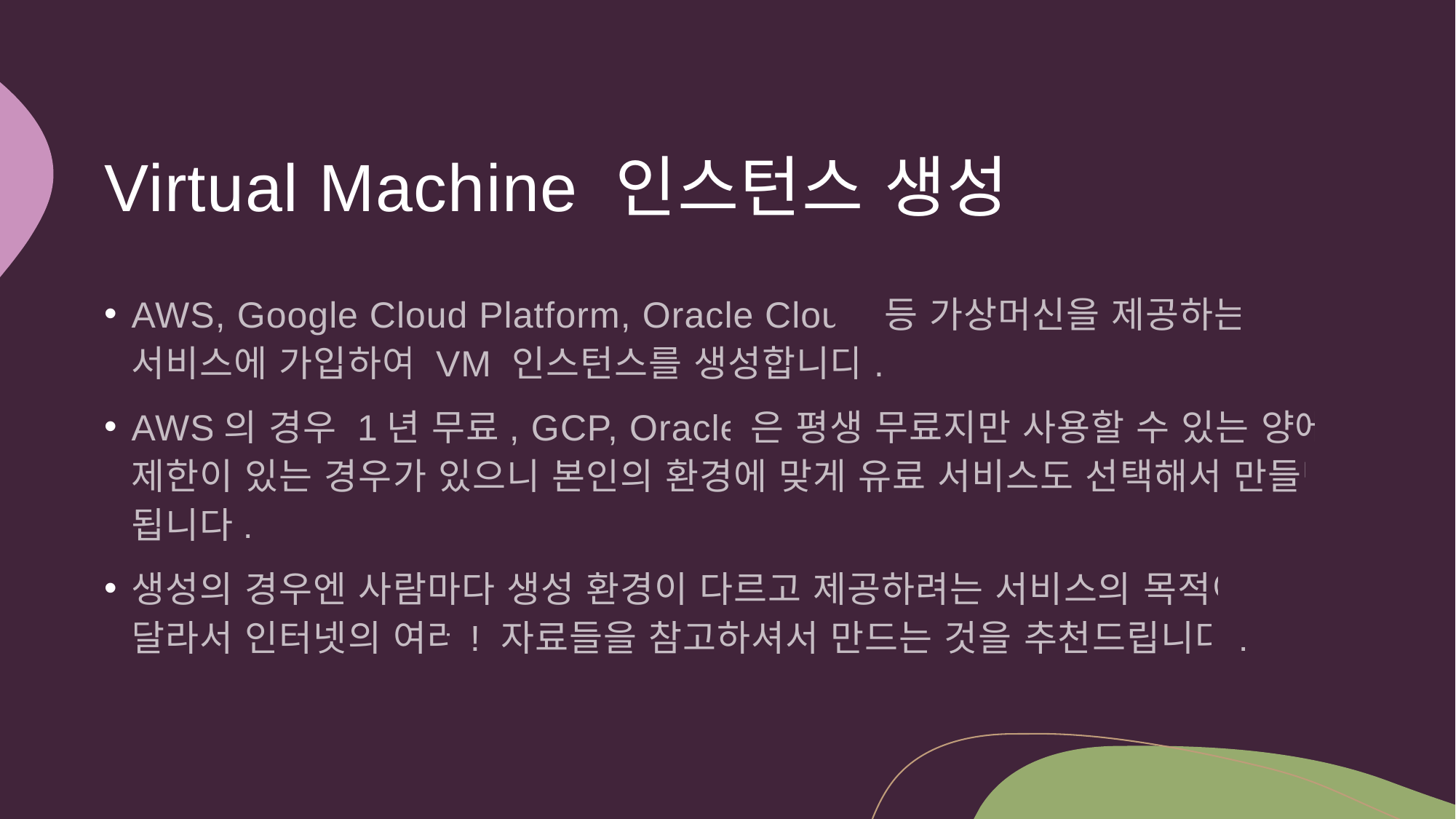

# Virtual Machine 인스턴스 생성
AWS, Google Cloud Platform, Oracle Cloud 등 가상머신을 제공하는 서비스에 가입하여 VM 인스턴스를 생성합니다.
AWS의 경우 1년 무료, GCP, Oracle은 평생 무료지만 사용할 수 있는 양에 제한이 있는 경우가 있으니 본인의 환경에 맞게 유료 서비스도 선택해서 만들면 됩니다.
생성의 경우엔 사람마다 생성 환경이 다르고 제공하려는 서비스의 목적이 달라서 인터넷의 여러! 자료들을 참고하셔서 만드는 것을 추천드립니다.